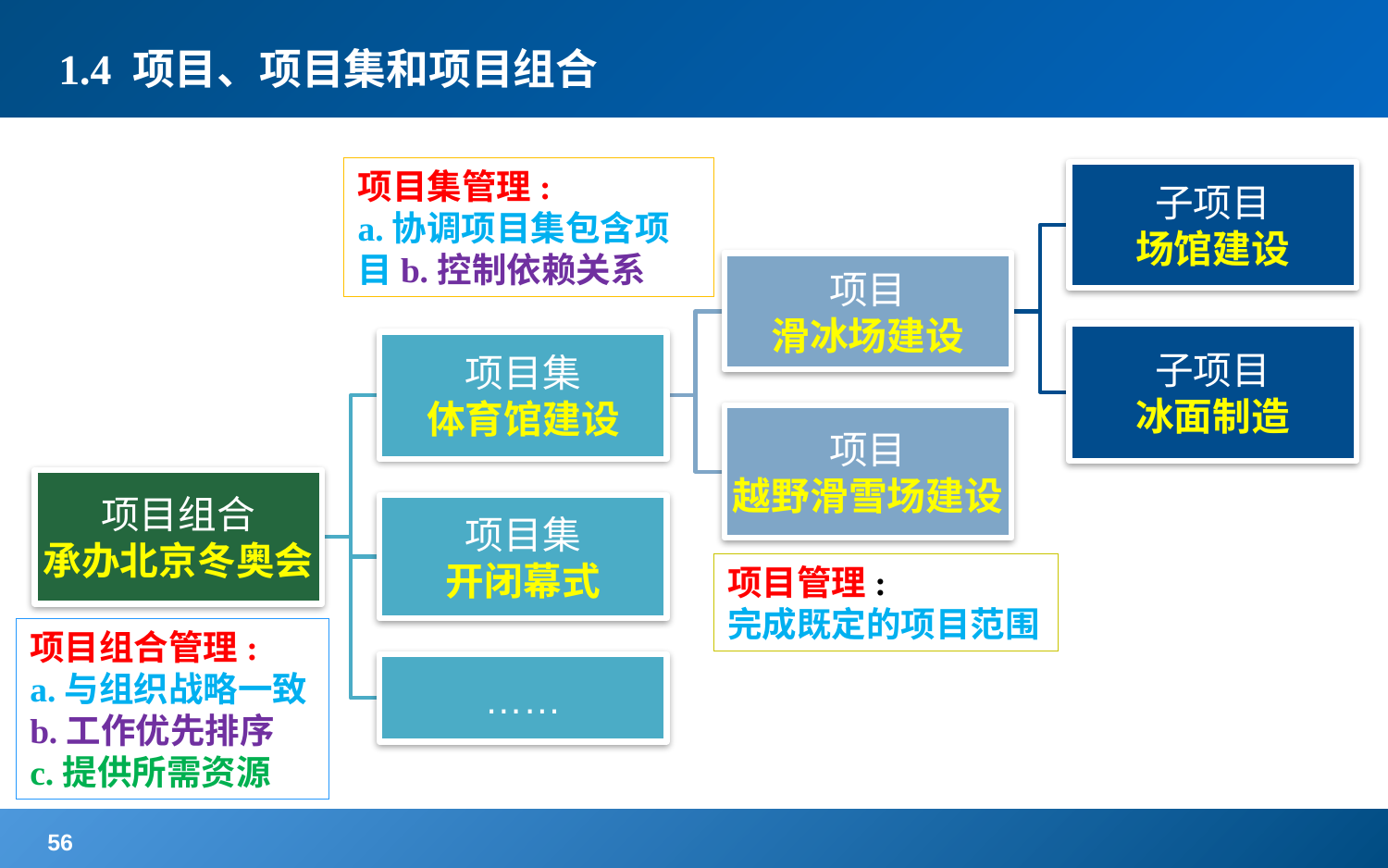

# 1.4 项目、项目集和项目组合
项目组合
承办北京冬奥会
项目集
体育馆建设
项目
滑冰场建设
子项目
场馆建设
子项目
冰面制造
项目
越野滑雪场建设
项目集
开闭幕式
……
项目集管理:
a.协调项目集包含项目b.控制依赖关系
项目管理:
完成既定的项目范围
项目组合管理:
a.与组织战略一致
b.工作优先排序
c.提供所需资源